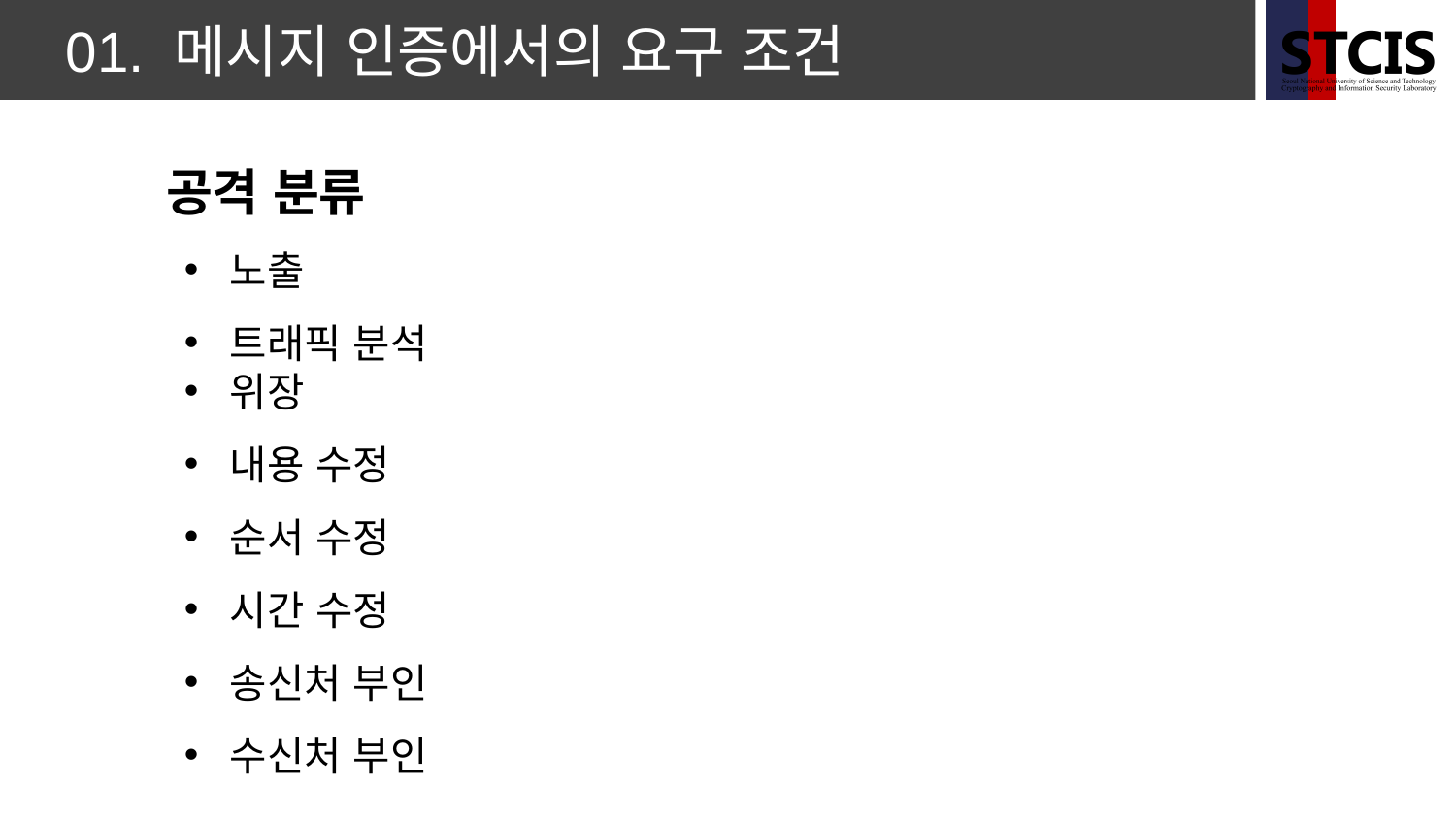

01. 메시지 인증에서의 요구 조건
   공격 분류
노출
트래픽 분석
위장
내용 수정
순서 수정
시간 수정
송신처 부인
수신처 부인